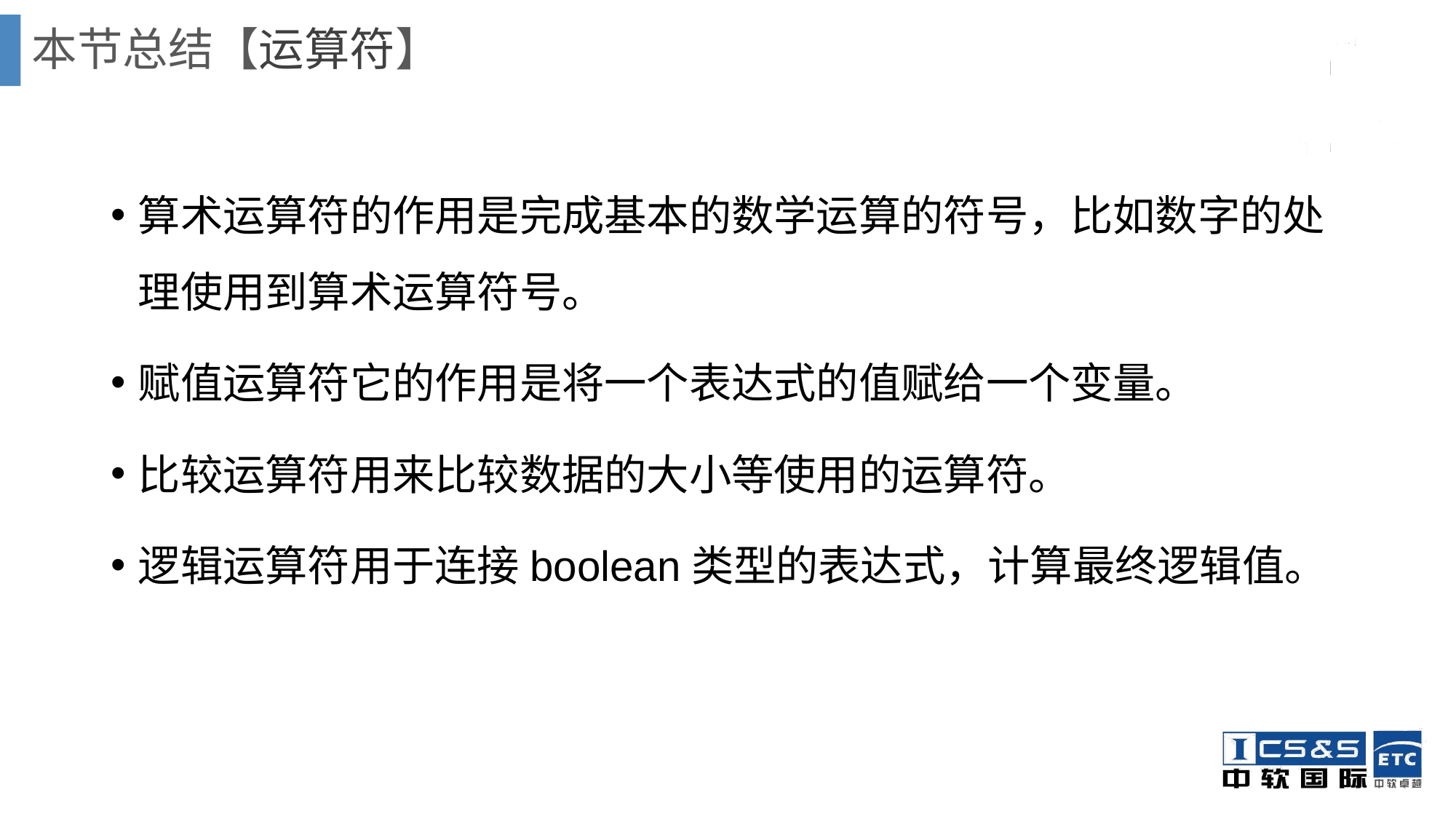

# 本节总结【运算符】
算术运算符的作用是完成基本的数学运算的符号，比如数字的处理使用到算术运算符号。
赋值运算符它的作用是将一个表达式的值赋给一个变量。
比较运算符用来比较数据的大小等使用的运算符。
逻辑运算符用于连接boolean类型的表达式，计算最终逻辑值。